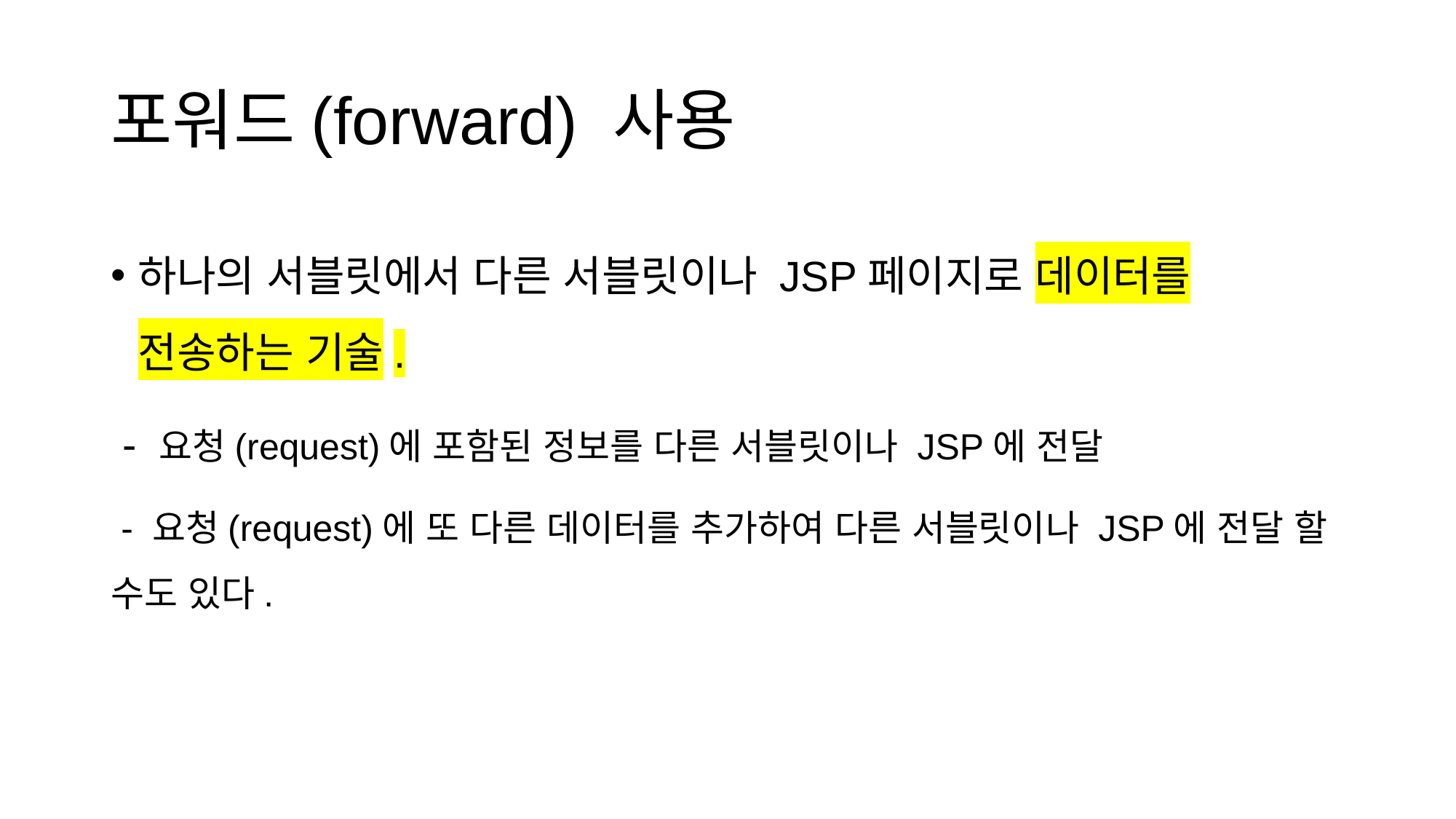

# 포워드(forward) 사용
하나의 서블릿에서 다른 서블릿이나 JSP페이지로 데이터를 전송하는 기술.
 - 요청(request)에 포함된 정보를 다른 서블릿이나 JSP에 전달
 - 요청(request)에 또 다른 데이터를 추가하여 다른 서블릿이나 JSP에 전달 할 수도 있다.